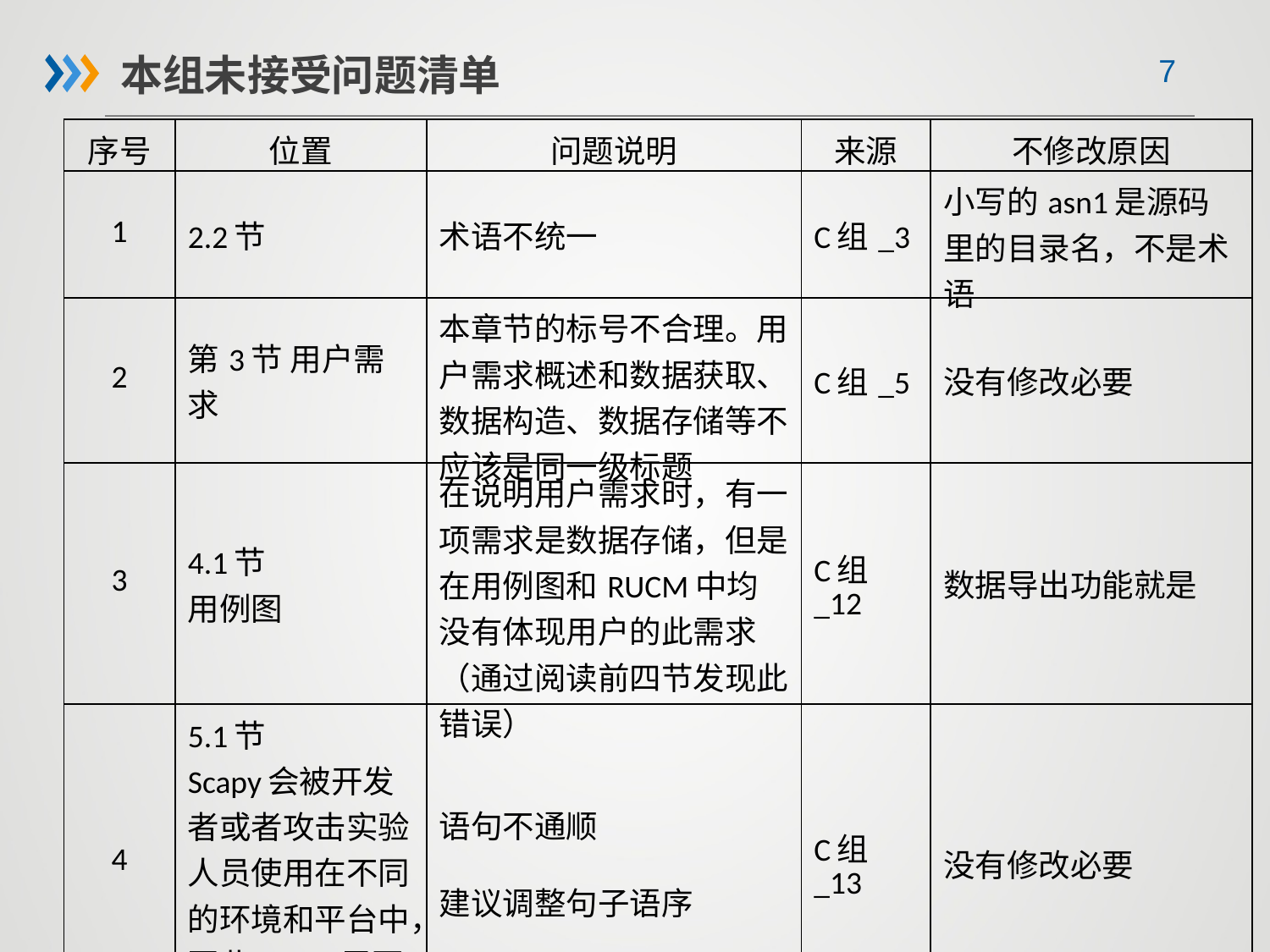

本组未接受问题清单
| 序号 | 位置 | 问题说明 | 来源 | 不修改原因 |
| --- | --- | --- | --- | --- |
| 1 | 2.2节 | 术语不统一 | C组\_3 | 小写的asn1是源码里的目录名，不是术语 |
| 2 | 第3节 用户需求 | 本章节的标号不合理。用户需求概述和数据获取、数据构造、数据存储等不应该是同一级标题 | C组\_5 | 没有修改必要 |
| 3 | 4.1节 用例图 | 在说明用户需求时，有一项需求是数据存储，但是在用例图和RUCM中均没有体现用户的此需求（通过阅读前四节发现此错误） | C组\_12 | 数据导出功能就是 |
| 4 | 5.1节 Scapy会被开发者或者攻击实验人员使用在不同的环境和平台中，因此Scapy需要具有适应多种环境的兼容性。 | 语句不通顺 建议调整句子语序 | C组\_13 | 没有修改必要 |